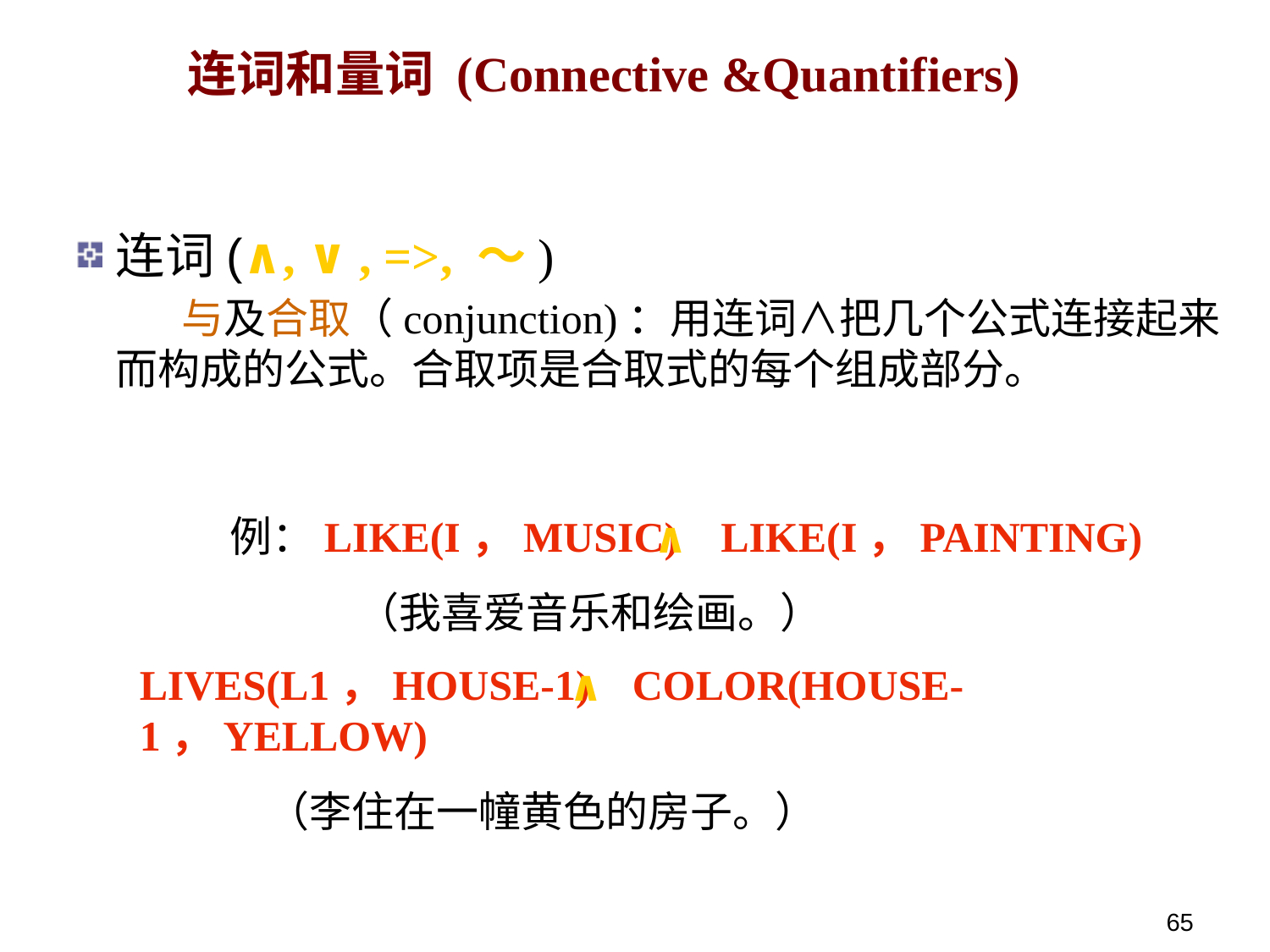

连词和量词 (Connective &Quantifiers)
连词(∧, ∨ , =>, ～)
          与及合取（conjunction)：用连词∧把几个公式连接起来而构成的公式。合取项是合取式的每个组成部分。
例：LIKE(I，MUSIC)    LIKE(I，PAINTING)
         （我喜爱音乐和绘画。）
∧
LIVES(L1，HOUSE-1)    COLOR(HOUSE-1，YELLOW)
         （李住在一幢黄色的房子。）
∧
65